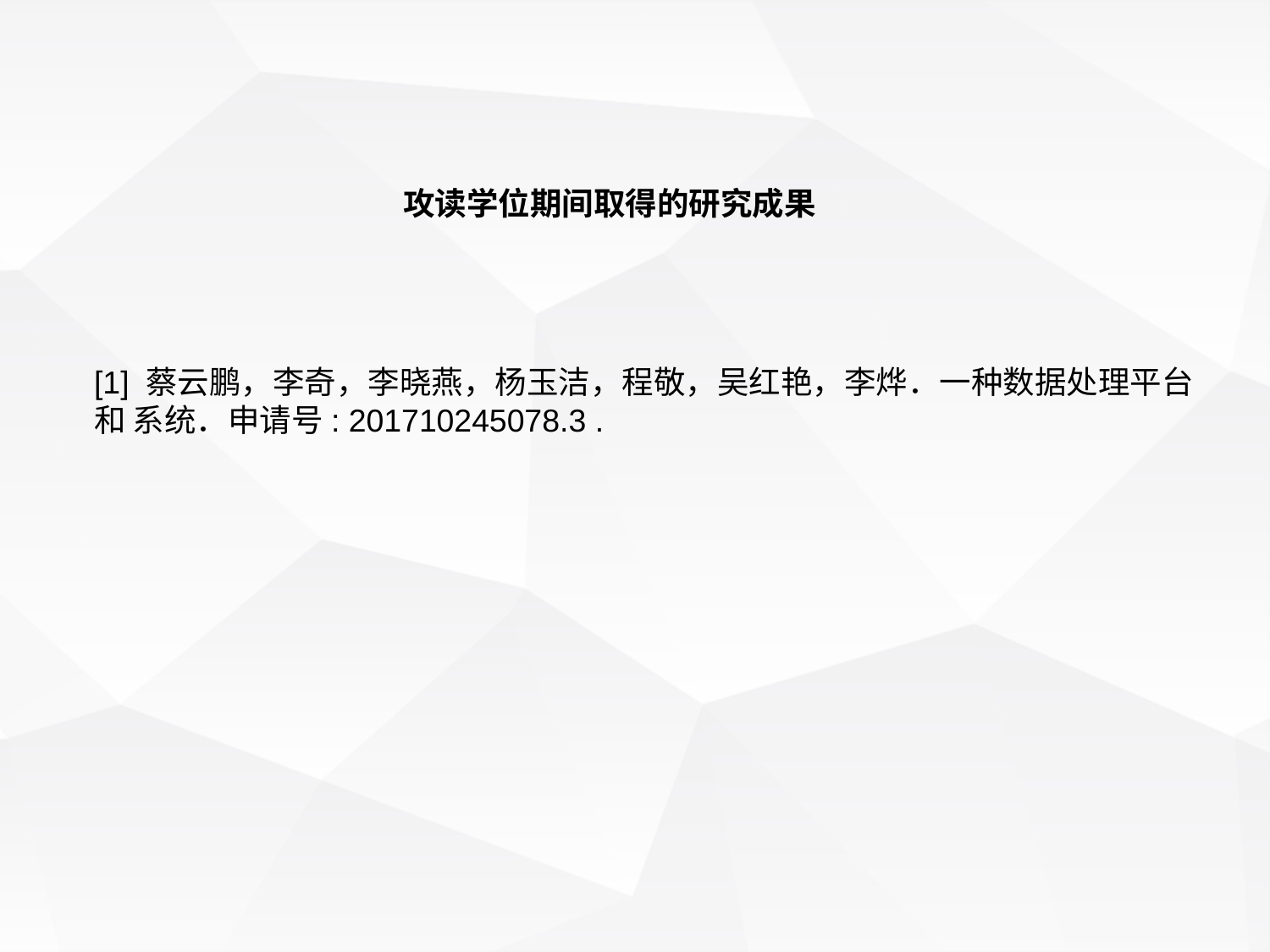

攻读学位期间取得的研究成果
[1] 蔡云鹏，李奇，李晓燕，杨玉洁，程敬，吴红艳，李烨．一种数据处理平台和 系统．申请号: 201710245078.3 .